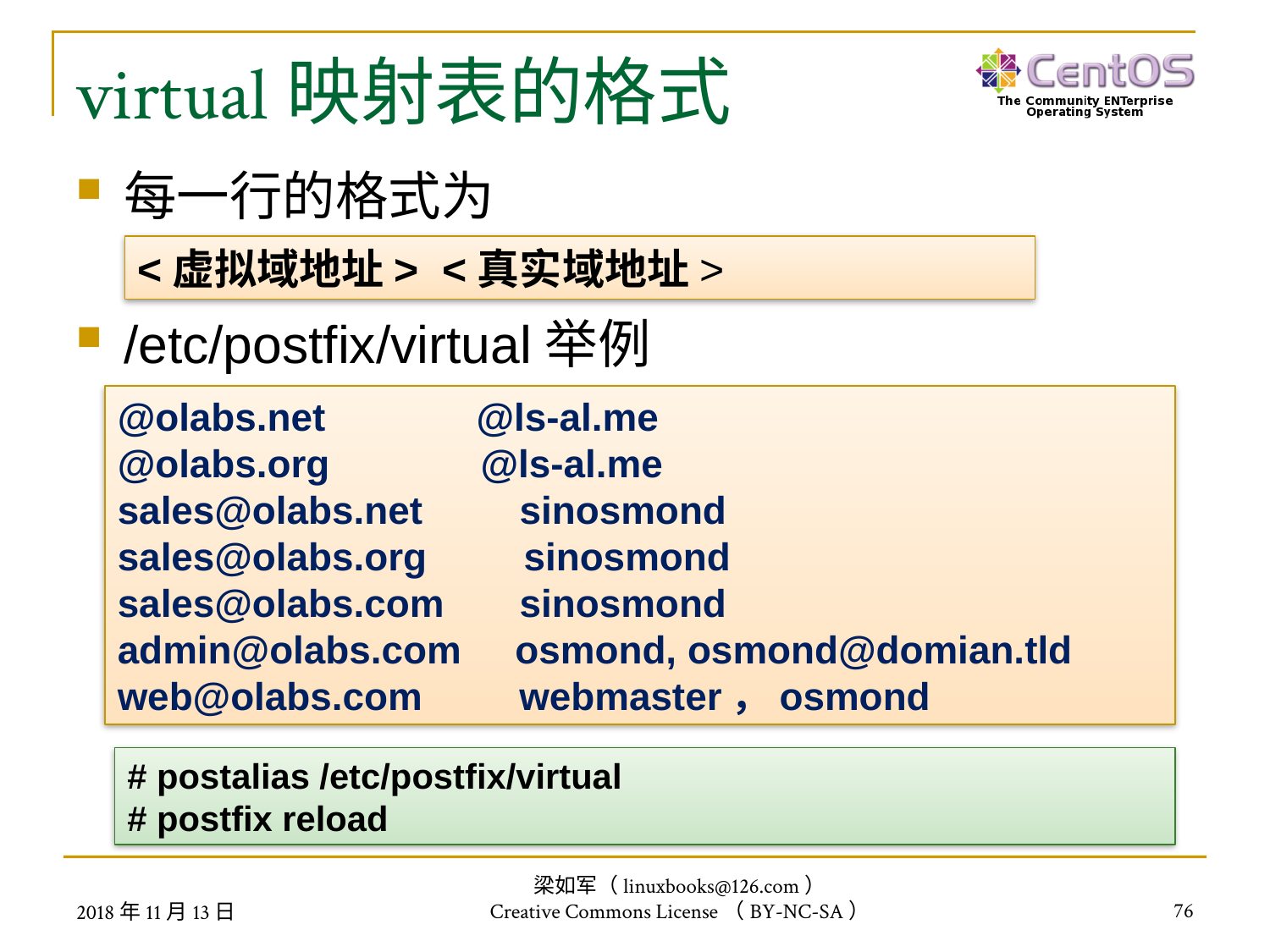

# virtual映射表的格式
每一行的格式为

/etc/postfix/virtual举例
<虚拟域地址>  <真实域地址>
@olabs.net              @ls-al.me
@olabs.org              @ls-al.me
sales@olabs.net         sinosmond
sales@olabs.org         sinosmond
sales@olabs.com       sinosmond
admin@olabs.com     osmond, osmond@domian.tld
web@olabs.com         webmaster，osmond
# postalias /etc/postfix/virtual
# postfix reload
梁如军（linuxbooks@126.com）
Creative Commons License（BY-NC-SA）
2018年11月13日
76